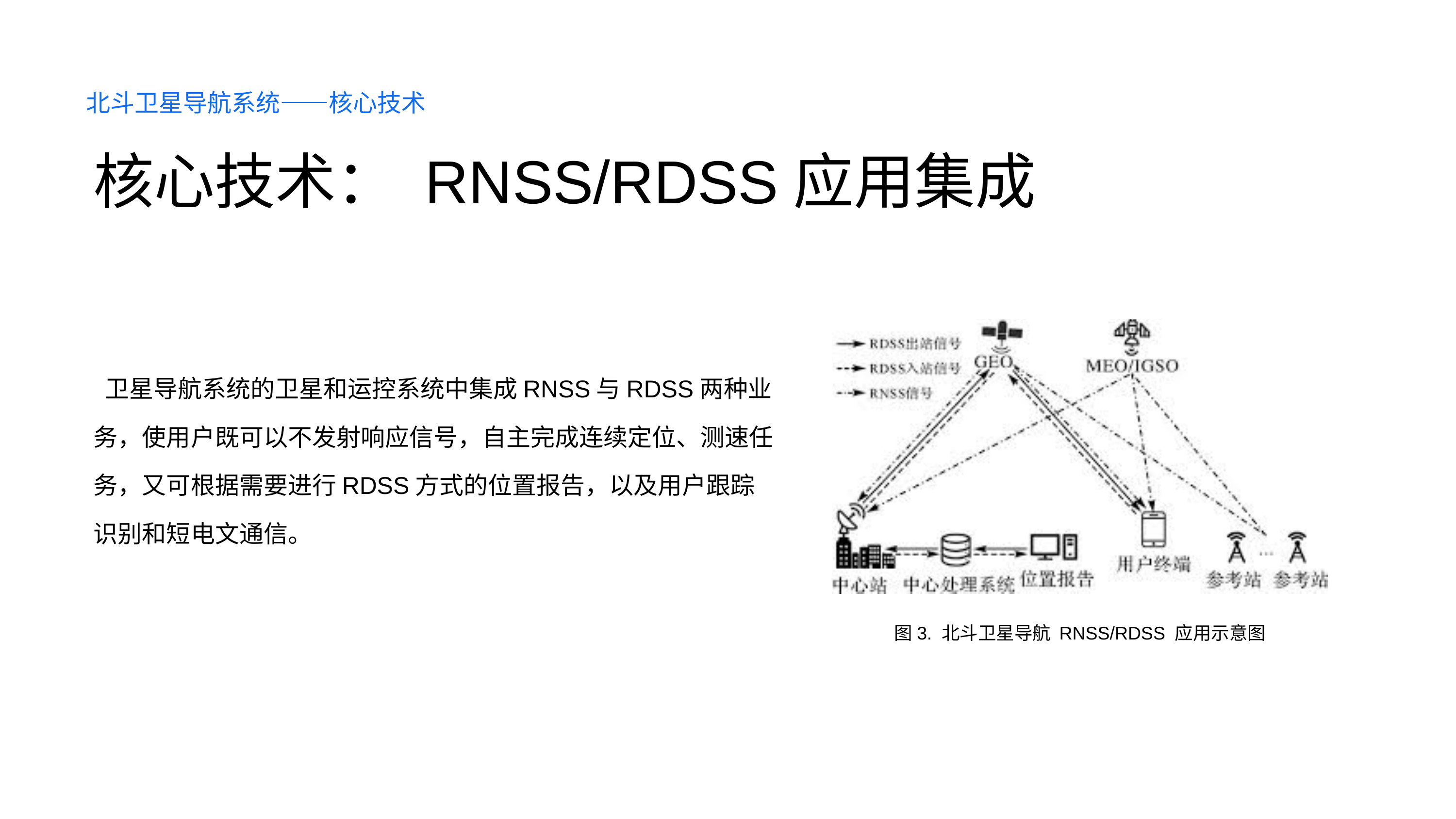

北斗卫星导航系统——核心技术
核心技术： RNSS/RDSS应用集成

 卫星导航系统的卫星和运控系统中集成RNSS与RDSS两种业务，使用户既可以不发射响应信号，自主完成连续定位、测速任务，又可根据需要进行RDSS方式的位置报告，以及用户跟踪识别和短电文通信。
图3. 北斗卫星导航 RNSS/RDSS 应用示意图